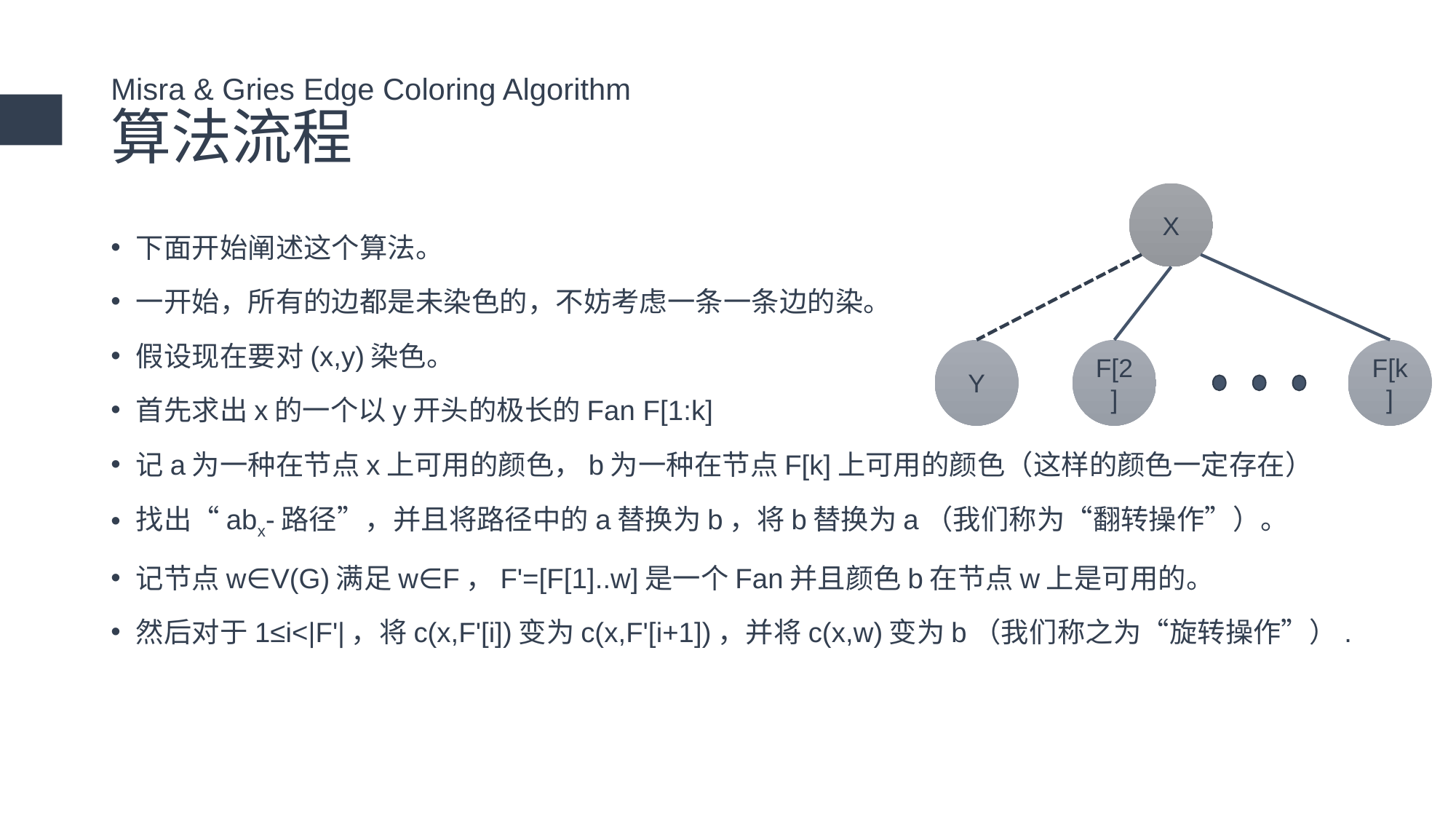

# Misra & Gries Edge Coloring Algorithm 算法流程
X
Y
F[2]
F[k]

下面开始阐述这个算法。
一开始，所有的边都是未染色的，不妨考虑一条一条边的染。
假设现在要对(x,y)染色。
首先求出x的一个以y开头的极长的Fan F[1:k]
记a为一种在节点x上可用的颜色，b为一种在节点F[k]上可用的颜色（这样的颜色一定存在）
找出“abx-路径”，并且将路径中的a替换为b，将b替换为a（我们称为“翻转操作”）。
记节点w∈V(G)满足w∈F，F'=[F[1]..w]是一个Fan并且颜色b在节点w上是可用的。
然后对于1≤i<|F'|，将c(x,F'[i])变为c(x,F'[i+1])，并将c(x,w)变为b（我们称之为“旋转操作”）.